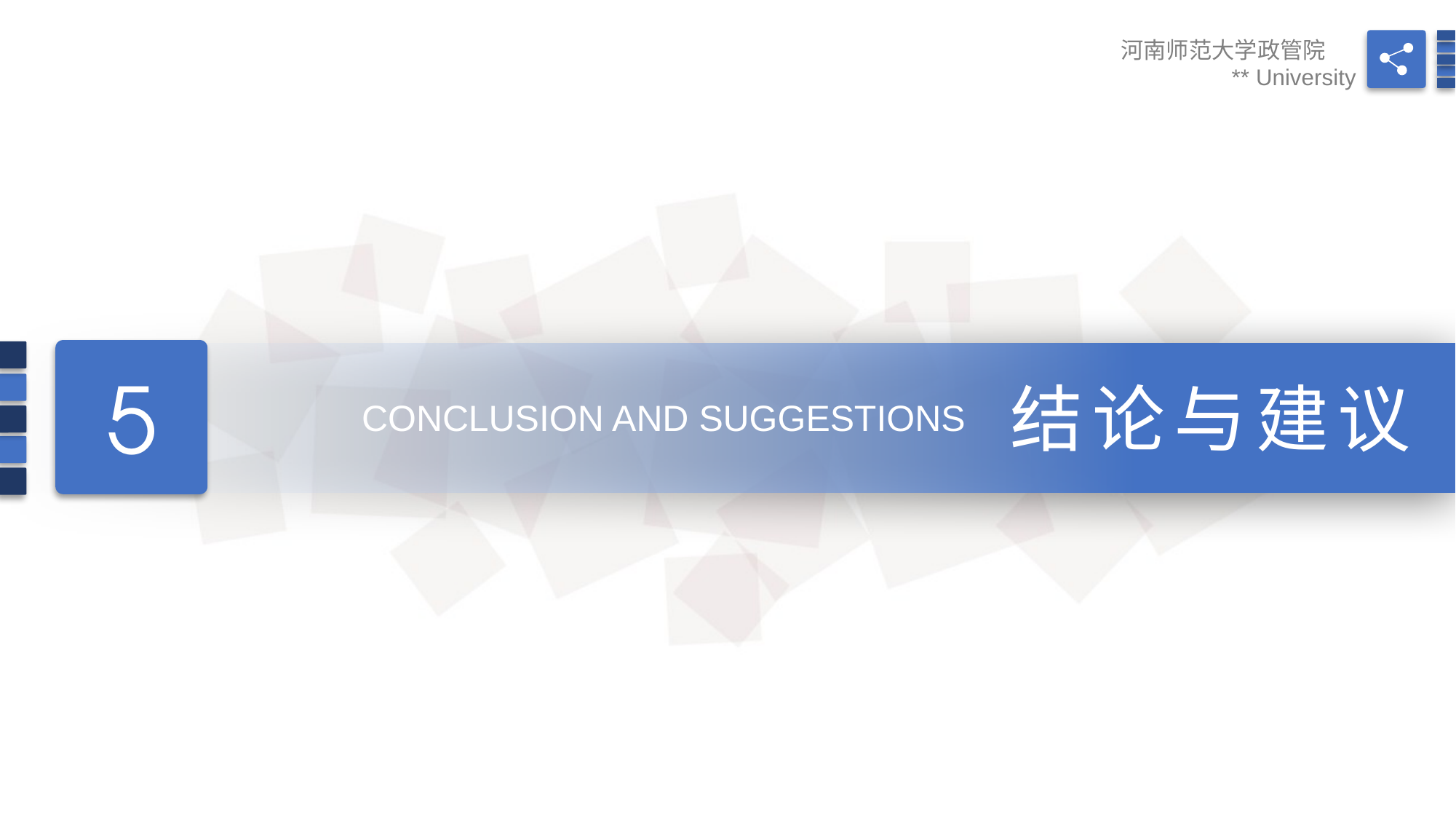

河南师范大学政管院
** University

5

结论与建议
CONCLUSION AND SUGGESTIONS